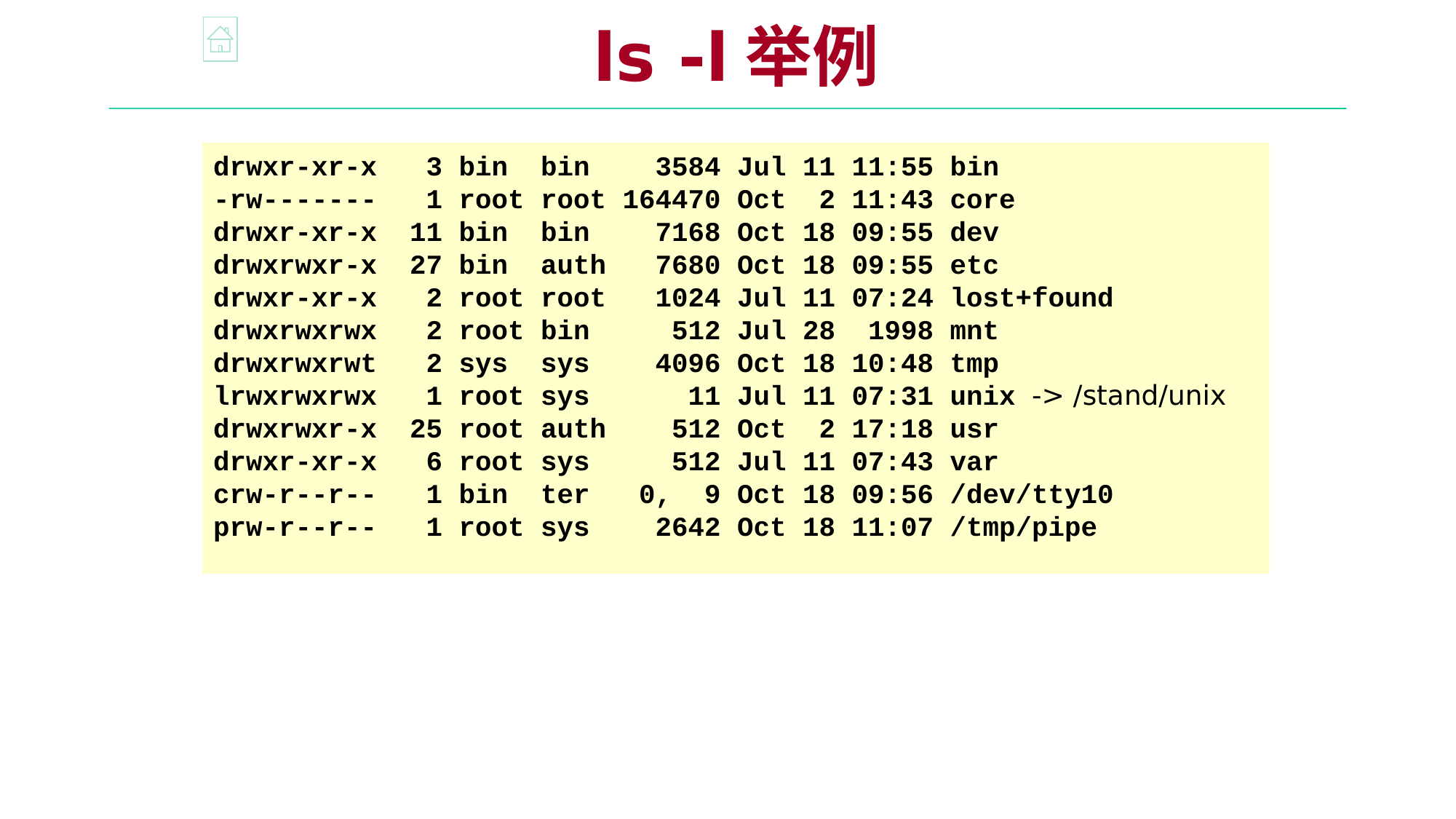

ls -l举例

drwxr-xr-x   3 bin  bin    3584 Jul 11 11:55 bin
-rw-------   1 root root 164470 Oct  2 11:43 core
drwxr-xr-x  11 bin  bin    7168 Oct 18 09:55 dev
drwxrwxr-x  27 bin  auth   7680 Oct 18 09:55 etc
drwxr-xr-x   2 root root   1024 Jul 11 07:24 lost+found
drwxrwxrwx   2 root bin     512 Jul 28  1998 mnt
drwxrwxrwt   2 sys  sys    4096 Oct 18 10:48 tmp
lrwxrwxrwx   1 root sys      11 Jul 11 07:31 unix -> /stand/unix
drwxrwxr-x  25 root auth    512 Oct  2 17:18 usr
drwxr-xr-x   6 root sys     512 Jul 11 07:43 var
crw-r--r--   1 bin  ter   0,  9 Oct 18 09:56 /dev/tty10
prw-r--r--   1 root sys    2642 Oct 18 11:07 /tmp/pipe